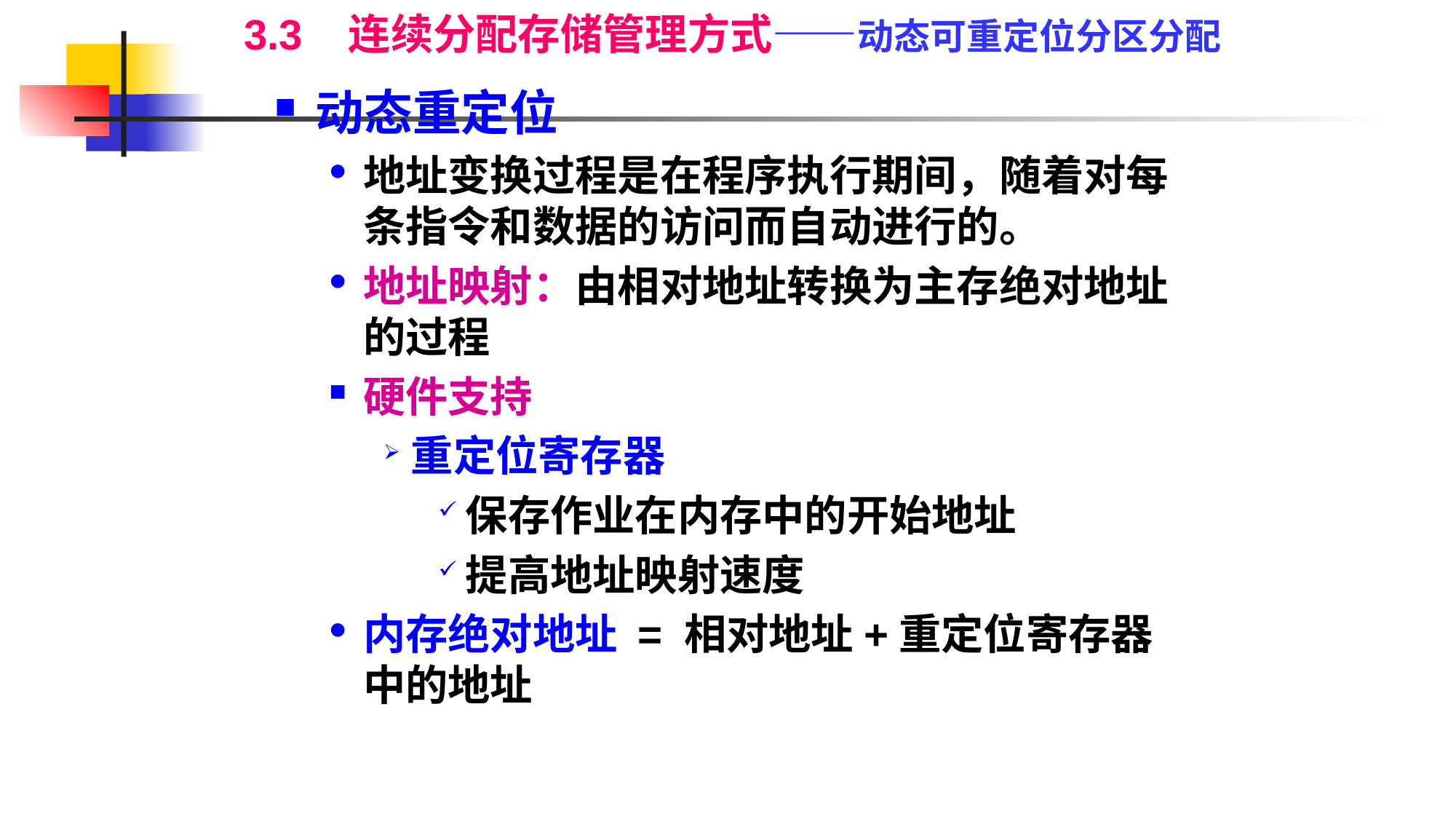

3.3   连续分配存储管理方式——动态可重定位分区分配
动态重定位
地址变换过程是在程序执行期间，随着对每条指令和数据的访问而自动进行的。
地址映射：由相对地址转换为主存绝对地址的过程
硬件支持
重定位寄存器
保存作业在内存中的开始地址
提高地址映射速度
内存绝对地址 = 相对地址+重定位寄存器中的地址